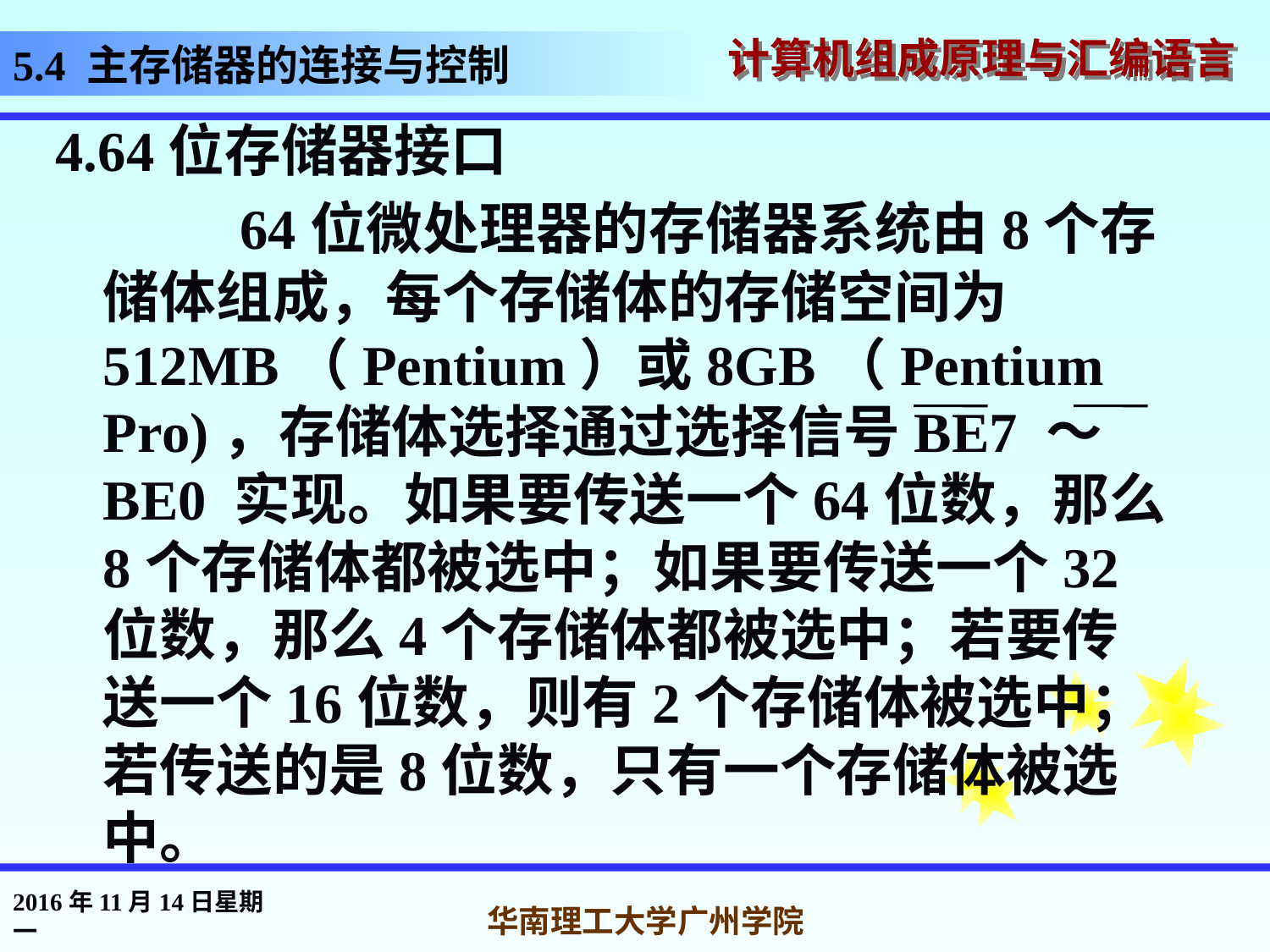

# 5.4 主存储器的连接与控制
4.64位存储器接口
             64位微处理器的存储器系统由8个存储体组成，每个存储体的存储空间为512MB（Pentium）或8GB（Pentium Pro)，存储体选择通过选择信号BE7 ～BE0 实现。如果要传送一个64位数，那么8个存储体都被选中；如果要传送一个32位数，那么4个存储体都被选中；若要传送一个16位数，则有2个存储体被选中；若传送的是8位数，只有一个存储体被选中。

2016年11月14日星期一
华南理工大学广州学院